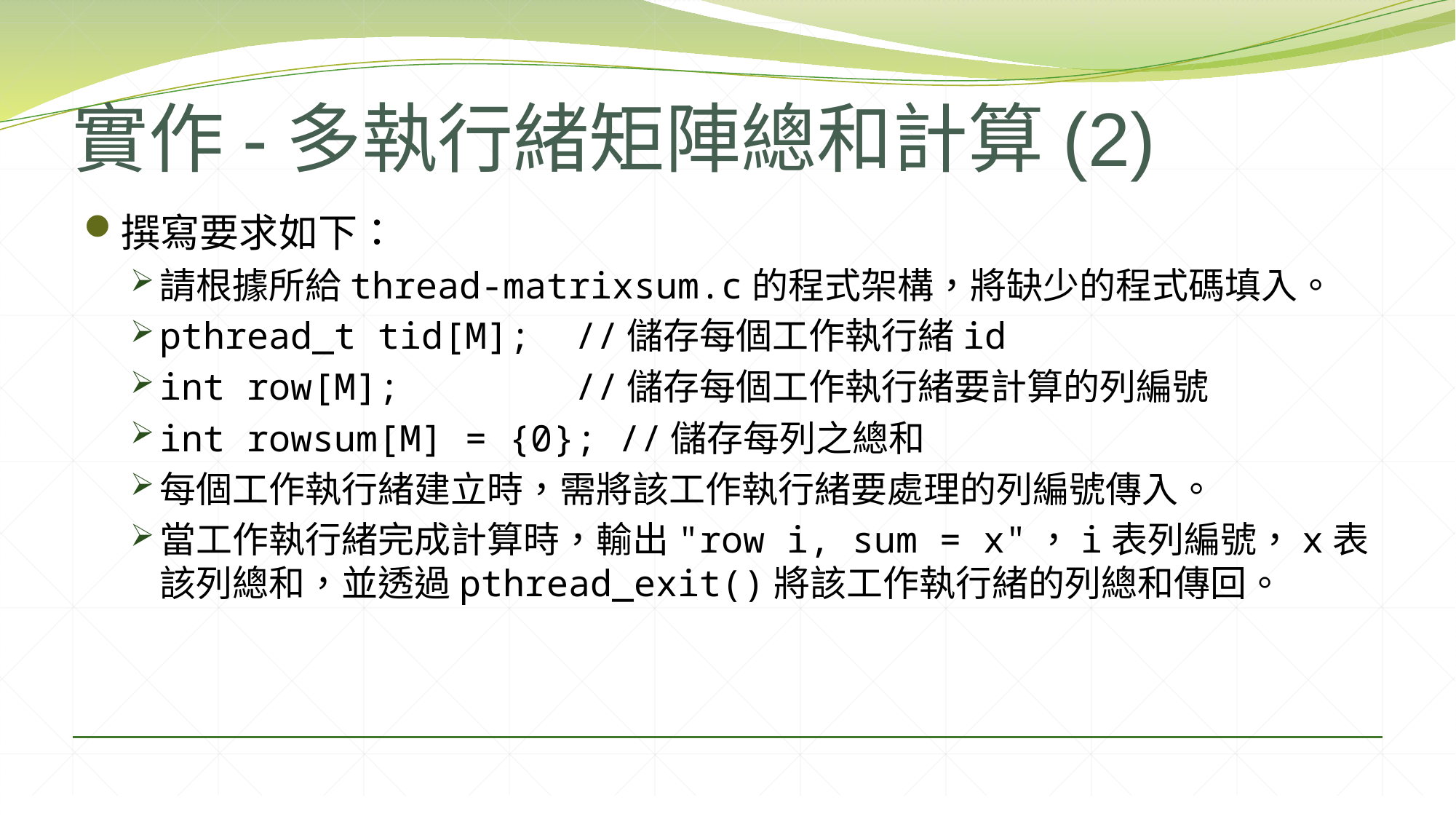

# 實作-多執行緒矩陣總和計算(2)
撰寫要求如下：
請根據所給thread-matrixsum.c的程式架構，將缺少的程式碼填入。
pthread_t tid[M];  //儲存每個工作執行緒id
int row[M];        //儲存每個工作執行緒要計算的列編號
int rowsum[M] = {0}; //儲存每列之總和
每個工作執行緒建立時，需將該工作執行緒要處理的列編號傳入。
當工作執行緒完成計算時，輸出"row i, sum = x"，i表列編號，x表該列總和，並透過pthread_exit()將該工作執行緒的列總和傳回。